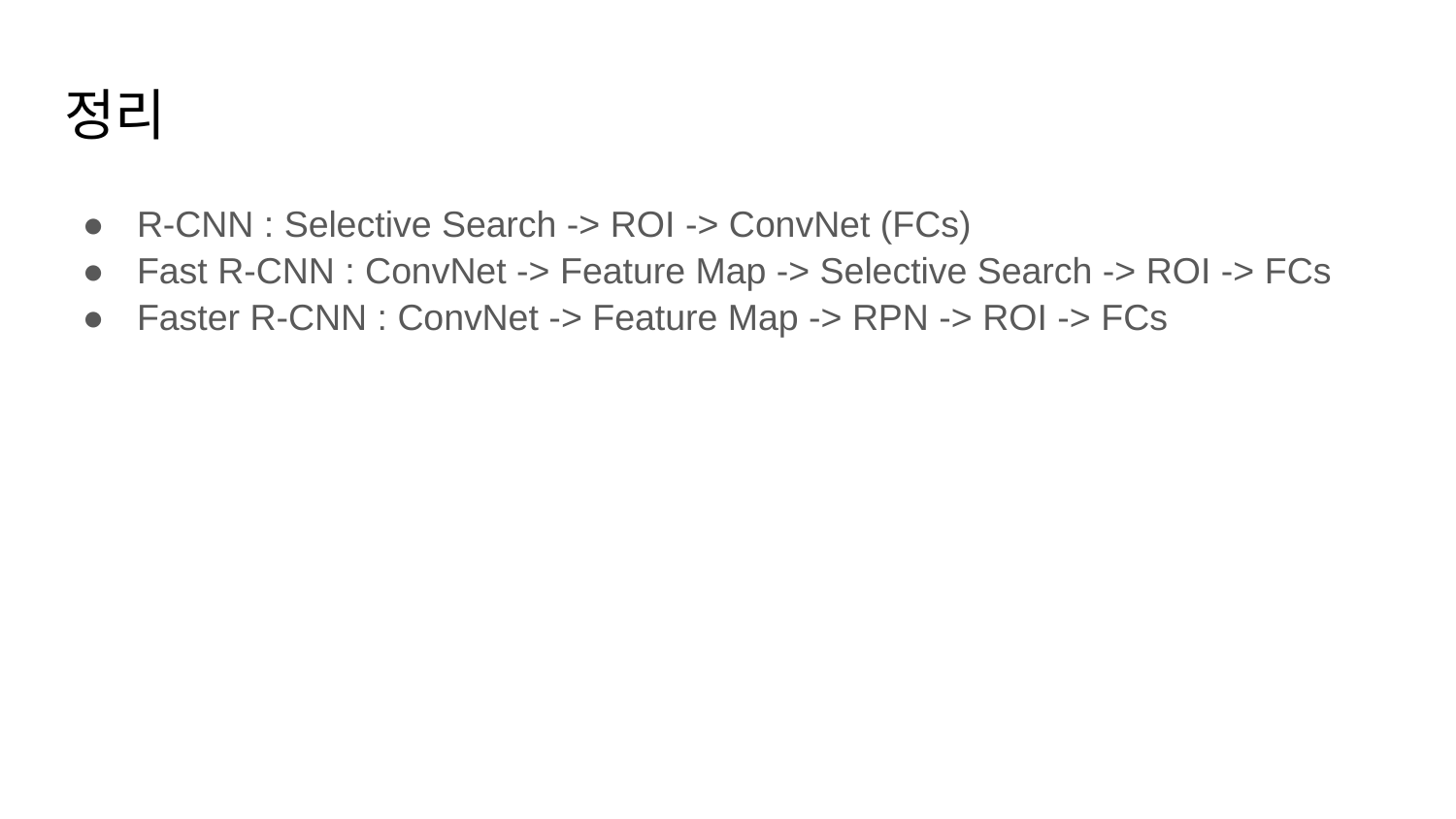

# 정리
R-CNN : Selective Search -> ROI -> ConvNet (FCs)
Fast R-CNN : ConvNet -> Feature Map -> Selective Search -> ROI -> FCs
Faster R-CNN : ConvNet -> Feature Map -> RPN -> ROI -> FCs